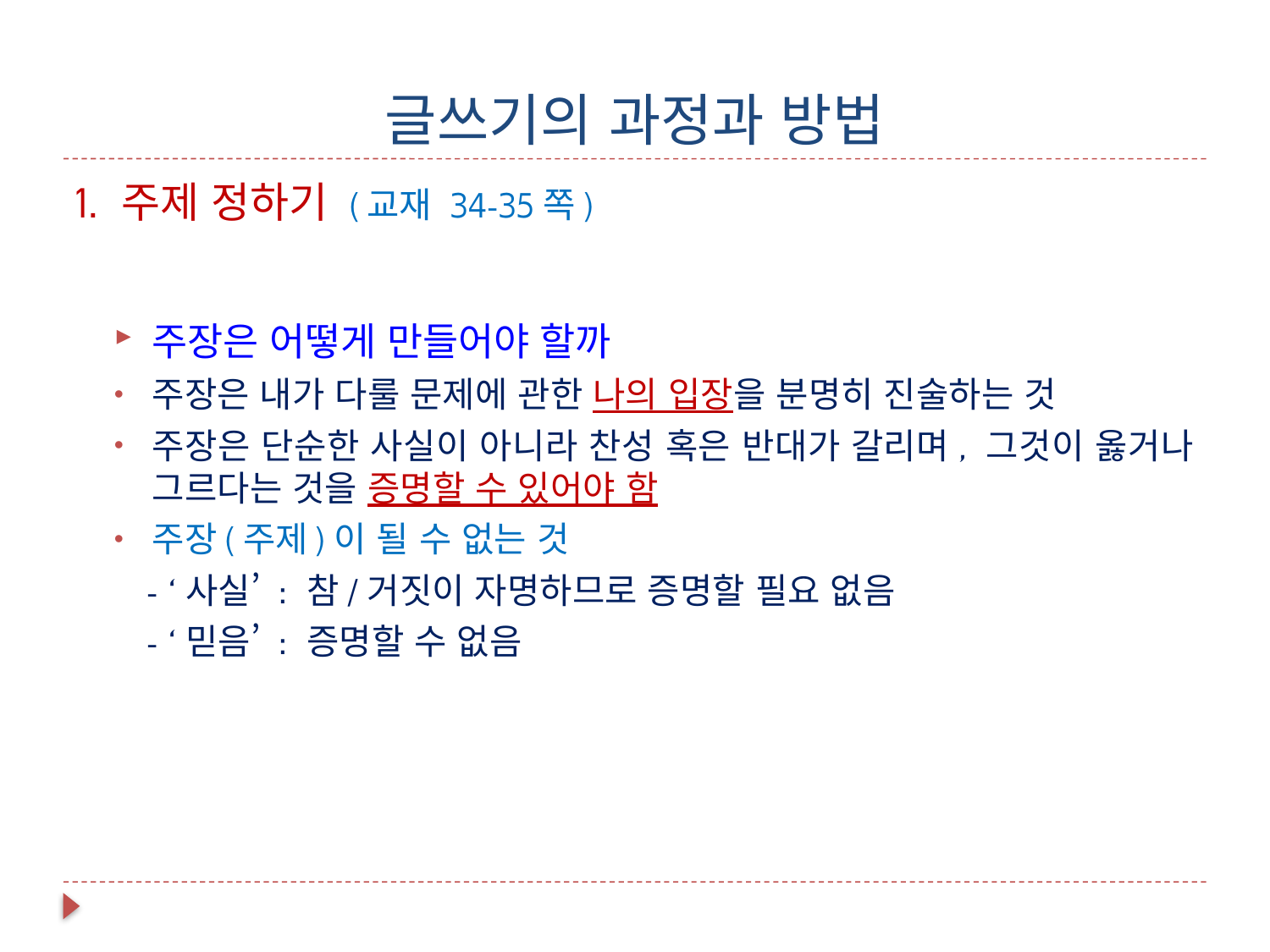

# 글쓰기의 과정과 방법
1. 주제 정하기 (교재 34-35쪽)

주장은 어떻게 만들어야 할까
주장은 내가 다룰 문제에 관한 나의 입장을 분명히 진술하는 것
주장은 단순한 사실이 아니라 찬성 혹은 반대가 갈리며, 그것이 옳거나 그르다는 것을 증명할 수 있어야 함
주장(주제)이 될 수 없는 것
   - ‘사실’ : 참/거짓이 자명하므로 증명할 필요 없음
   - ‘믿음’ : 증명할 수 없음